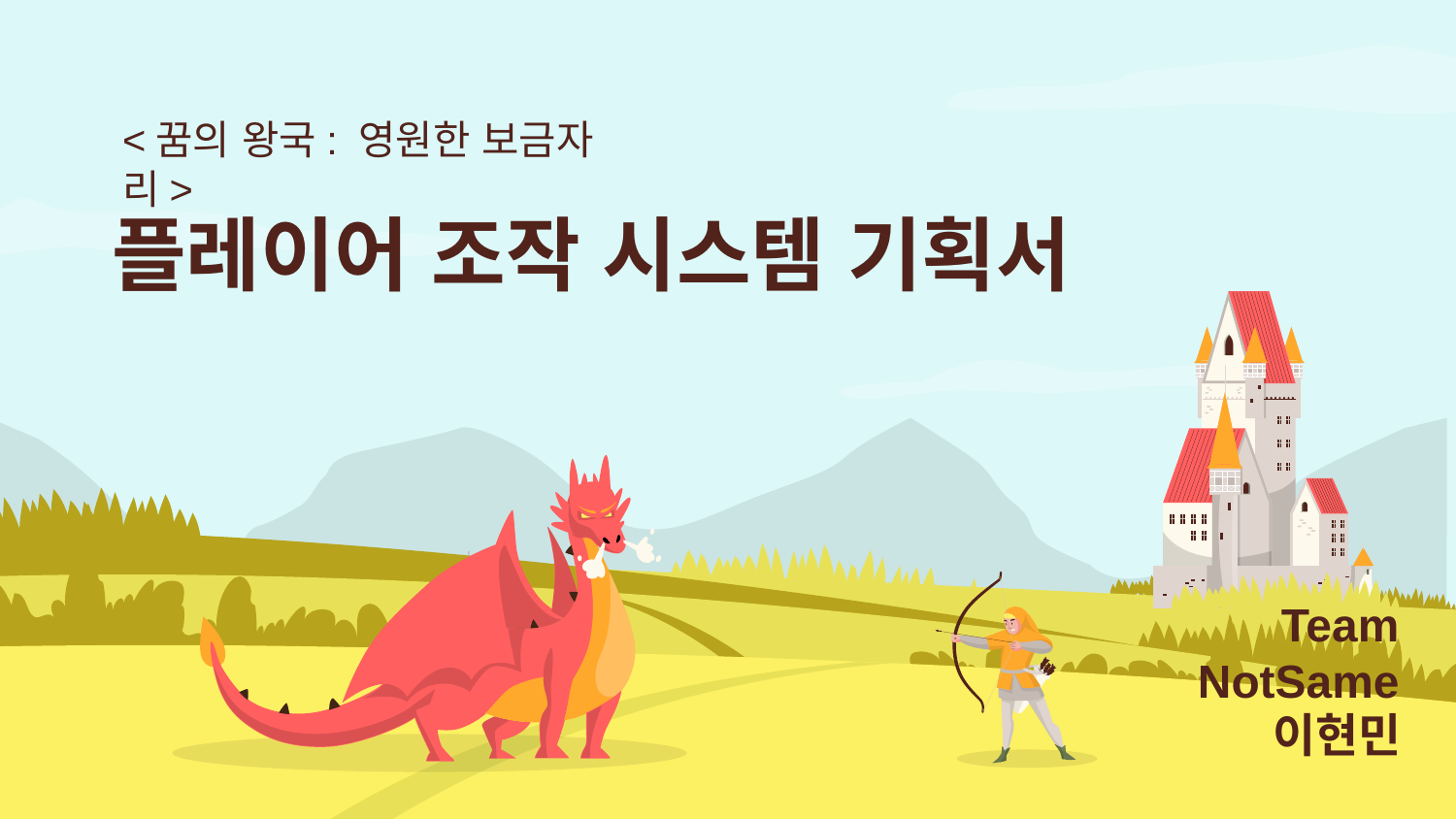

<꿈의 왕국: 영원한 보금자리>
# 플레이어 조작 시스템 기획서

Team NotSame
이현민